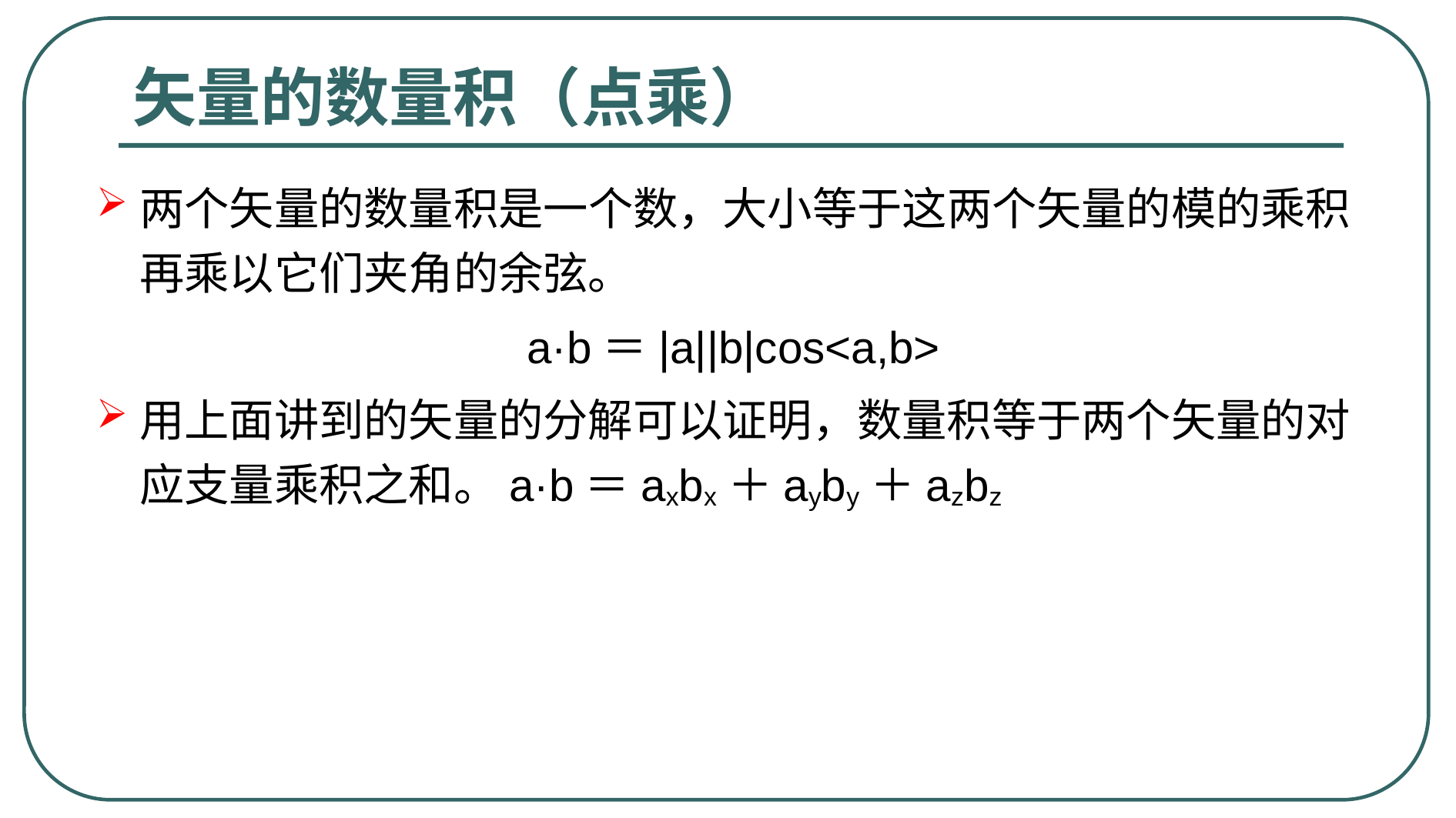

# 矢量的数量积（点乘）
两个矢量的数量积是一个数，大小等于这两个矢量的模的乘积再乘以它们夹角的余弦。
a·b＝|a||b|cos<a,b>
用上面讲到的矢量的分解可以证明，数量积等于两个矢量的对应支量乘积之和。a·b＝axbx＋ayby＋azbz